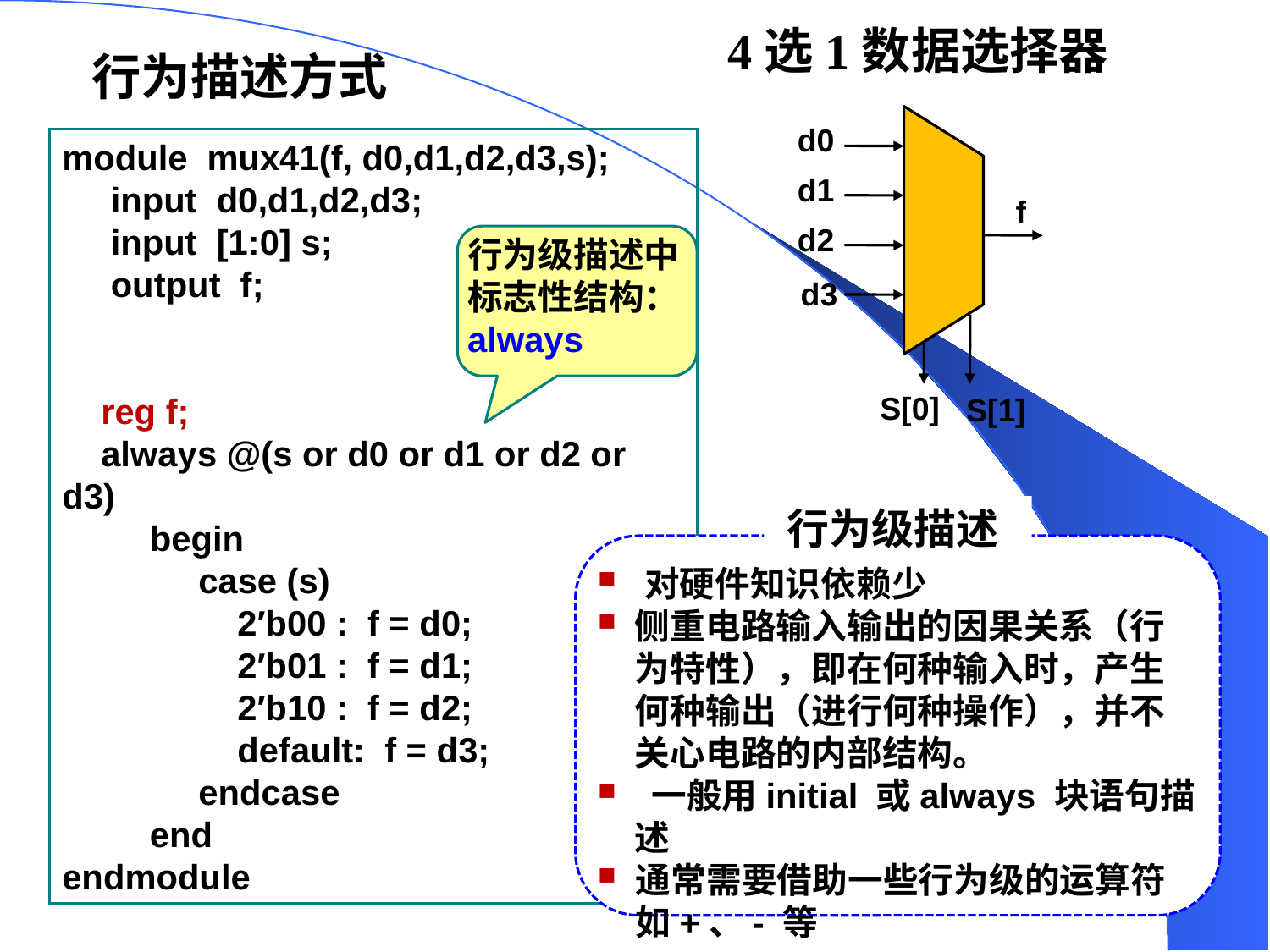

4选1数据选择器
行为描述方式
d0
d1
f

d2
d3
S[0]
S[1]
module  mux41(f, d0,d1,d2,d3,s);
     input  d0,d1,d2,d3;
     input  [1:0] s;
     output  f;

    reg f;
    always @(s or d0 or d1 or d2 or d3)
         begin
              case (s)
                  2′b00 :  f = d0;
                  2′b01 :  f = d1;
                  2′b10 :  f = d2;
                  default:  f = d3;
              endcase
         end
endmodule

行为级描述中标志性结构：always
行为级描述

 对硬件知识依赖少
侧重电路输入输出的因果关系（行为特性），即在何种输入时，产生何种输出（进行何种操作），并不关心电路的内部结构。
 一般用initial 或always 块语句描述
通常需要借助一些行为级的运算符如+、- 等